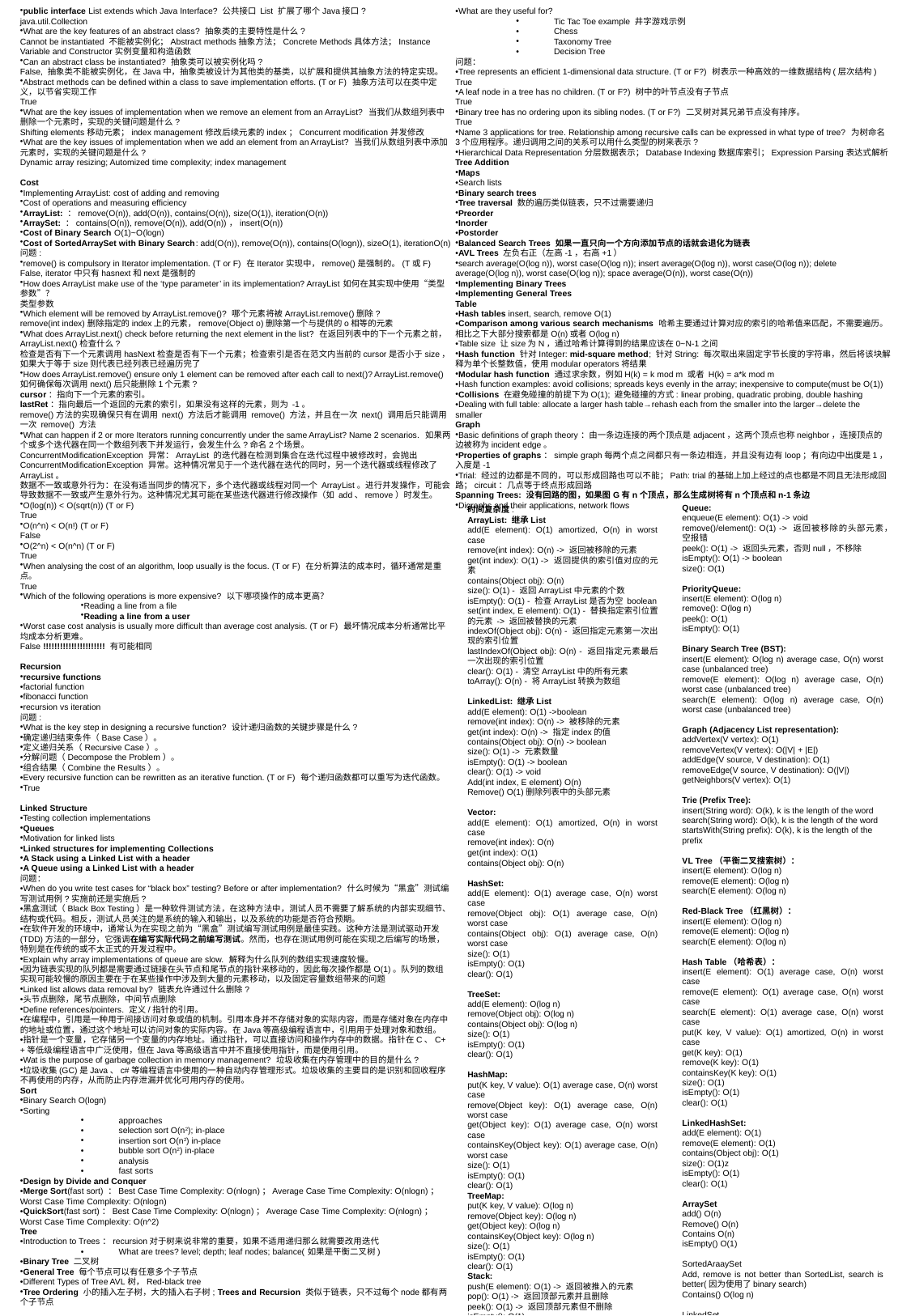

public interface List extends which Java Interface? 公共接口 List 扩展了哪个Java接口?
java.util.Collection
What are the key features of an abstract class? 抽象类的主要特性是什么?
Cannot be instantiated 不能被实例化；Abstract methods抽象方法；Concrete Methods具体方法；Instance Variable and Constructor实例变量和构造函数
Can an abstract class be instantiated? 抽象类可以被实例化吗?
False, 抽象类不能被实例化，在Java中，抽象类被设计为其他类的基类，以扩展和提供其抽象方法的特定实现。
Abstract methods can be defined within a class to save implementation efforts. (T or F) 抽象方法可以在类中定义，以节省实现工作
True
What are the key issues of implementation when we remove an element from an ArrayList? 当我们从数组列表中删除一个元素时，实现的关键问题是什么?
Shifting elements移动元素；index management修改后续元素的index；Concurrent modification并发修改
What are the key issues of implementation when we add an element from an ArrayList? 当我们从数组列表中添加元素时，实现的关键问题是什么?
Dynamic array resizing; Automized time complexity; index management

Cost
Implementing ArrayList: cost of adding and removing
Cost of operations and measuring efficiency
ArrayList: ：remove(O(n)), add(O(n)), contains(O(n)), size(O(1)), iteration(O(n))
ArraySet: ：contains(O(n)), remove(O(n)), add(O(n))，insert(O(n))
Cost of Binary Search O(1)~O(logn)
Cost of SortedArraySet with Binary Search: add(O(n)), remove(O(n)), contains(O(logn)), sizeO(1), iterationO(n)
问题:
remove() is compulsory in Iterator implementation. (T or F) 在Iterator实现中，remove()是强制的。(T或F)
False, iterator中只有hasnext和next是强制的
How does ArrayList make use of the ‘type parameter’ in its implementation? ArrayList如何在其实现中使用“类型参数”？
类型参数
Which element will be removed by ArrayList.remove()? 哪个元素将被ArrayList.remove()删除?
remove(int index)删除指定的index上的元素，remove(Object o)删除第一个与提供的o相等的元素
What does ArrayList.next() check before returning the next element in the list? 在返回列表中的下一个元素之前，ArrayList.next()检查什么?
检查是否有下一个元素调用hasNext检查是否有下一个元素；检查索引是否在范文内当前的cursor是否小于size，如果大于等于size则代表已经列表已经遍历完了
How does ArrayList.remove() ensure only 1 element can be removed after each call to next()? ArrayList.remove()如何确保每次调用next()后只能删除1个元素?
cursor：指向下一个元素的索引。
lastRet：指向最后一个返回的元素的索引，如果没有这样的元素，则为 -1。
remove()方法的实现确保只有在调用 next() 方法后才能调用 remove() 方法，并且在一次 next() 调用后只能调用一次 remove() 方法
What can happen if 2 or more Iterators running concurrently under the same ArrayList? Name 2 scenarios. 如果两个或多个迭代器在同一个数组列表下并发运行，会发生什么?命名2个场景。
ConcurrentModificationException 异常：ArrayList 的迭代器在检测到集合在迭代过程中被修改时，会抛出 ConcurrentModificationException 异常。这种情况常见于一个迭代器在迭代的同时，另一个迭代器或线程修改了 ArrayList。
数据不一致或意外行为：在没有适当同步的情况下，多个迭代器或线程对同一个 ArrayList。进行并发操作，可能会导致数据不一致或产生意外行为。这种情况尤其可能在某些迭代器进行修改操作（如 add、remove）时发生。
O(log(n)) < O(sqrt(n)) (T or F)
True
O(n^n) < O(n!) (T or F)
False
O(2^n) < O(n^n) (T or F)
True
When analysing the cost of an algorithm, loop usually is the focus. (T or F) 在分析算法的成本时，循环通常是重点。
True
Which of the following operations is more expensive? 以下哪项操作的成本更高？
Reading a line from a file
Reading a line from a user
Worst case cost analysis is usually more difficult than average cost analysis. (T or F) 最坏情况成本分析通常比平均成本分析更难。
False !!!!!!!!!!!!!!!!!!!!!! 有可能相同

Recursion
recursive functions
factorial function
fibonacci function
recursion vs iteration
问题:
What is the key step in designing a recursive function? 设计递归函数的关键步骤是什么?
确定递归结束条件（Base Case）。
定义递归关系（Recursive Case）。
分解问题（Decompose the Problem）。
组合结果（Combine the Results）。
Every recursive function can be rewritten as an iterative function. (T or F) 每个递归函数都可以重写为迭代函数。
True

Linked Structure
Testing collection implementations
Queues
Motivation for linked lists
Linked structures for implementing Collections
A Stack using a Linked List with a header
A Queue using a Linked List with a header
问题：
When do you write test cases for “black box” testing? Before or after implementation? 什么时候为“黑盒”测试编写测试用例?实施前还是实施后?
黑盒测试（Black Box Testing）是一种软件测试方法，在这种方法中，测试人员不需要了解系统的内部实现细节、结构或代码。相反，测试人员关注的是系统的输入和输出，以及系统的功能是否符合预期。
在软件开发的环境中，通常认为在实现之前为“黑盒”测试编写测试用例是最佳实践。这种方法是测试驱动开发(TDD)方法的一部分，它强调在编写实际代码之前编写测试。然而，也存在测试用例可能在实现之后编写的场景，特别是在传统的或不太正式的开发过程中。
Explain why array implementations of queue are slow. 解释为什么队列的数组实现速度较慢。
因为链表实现的队列都是需要通过链接在头节点和尾节点的指针来移动的，因此每次操作都是O(1)。队列的数组实现可能较慢的原因主要在于在某些操作中涉及到大量的元素移动，以及固定容量数组带来的问题
Linked list allows data removal by? 链表允许通过什么删除?
头节点删除，尾节点删除，中间节点删除
Define references/pointers. 定义/指针的引用。
在编程中，引用是一种用于间接访问对象或值的机制。引用本身并不存储对象的实际内容，而是存储对象在内存中的地址或位置，通过这个地址可以访问对象的实际内容。在Java等高级编程语言中，引用用于处理对象和数组。
指针是一个变量，它存储另一个变量的内存地址。通过指针，可以直接访问和操作内存中的数据。指针在C、C++等低级编程语言中广泛使用，但在Java等高级语言中并不直接使用指针，而是使用引用。
Wat is the purpose of garbage collection in memory management? 垃圾收集在内存管理中的目的是什么?
垃圾收集(GC)是Java、c#等编程语言中使用的一种自动内存管理形式。垃圾收集的主要目的是识别和回收程序不再使用的内存，从而防止内存泄漏并优化可用内存的使用。
Sort
Binary Search O(logn)
Sorting
approaches
selection sort O(n2); in-place
insertion sort O(n2) in-place
bubble sort O(n2) in-place
analysis
fast sorts
Design by Divide and Conquer
Merge Sort(fast sort) ：Best Case Time Complexity: O(nlog⁡n)；Average Case Time Complexity: O(nlog⁡n)；Worst Case Time Complexity: O(nlog⁡n)
QuickSort(fast sort)：Best Case Time Complexity: O(nlog⁡n)；Average Case Time Complexity: O(nlog⁡n)；Worst Case Time Complexity: O(n^2)
Tree
Introduction to Trees：recursion对于树来说非常的重要，如果不适用递归那么就需要改用迭代
What are trees? level; depth; leaf nodes; balance(如果是平衡二叉树)
Binary Tree 二叉树
General Tree 每个节点可以有任意多个子节点
Different Types of Tree AVL树，Red-black tree
Tree Ordering 小的插入左子树，大的插入右子树; Trees and Recursion 类似于链表，只不过每个node都有两个子节点

What are they useful for?
Tic Tac Toe example 井字游戏示例
Chess
Taxonomy Tree
Decision Tree
问题：
Tree represents an efficient 1-dimensional data structure. (T or F?) 树表示一种高效的一维数据结构(层次结构)
True
A leaf node in a tree has no children. (T or F?) 树中的叶节点没有子节点
True
Binary tree has no ordering upon its sibling nodes. (T or F?) 二叉树对其兄弟节点没有排序。
True
Name 3 applications for tree. Relationship among recursive calls can be expressed in what type of tree? 为树命名3个应用程序。递归调用之间的关系可以用什么类型的树来表示?
Hierarchical Data Representation分层数据表示；Database Indexing数据库索引；Expression Parsing表达式解析
Tree Addition
Maps
Search lists
Binary search trees
Tree traversal 数的遍历类似链表，只不过需要递归
Preorder
Inorder
Postorder
Balanced Search Trees 如果一直只向一个方向添加节点的话就会退化为链表
AVL Trees 左负右正（左高-1，右高+1）
search average(O(log n)), worst case(O(log n)); insert average(O(log n)), worst case(O(log n)); delete average(O(log n)), worst case(O(log n)); space average(O(n)), worst case(O(n))
Implementing Binary Trees
Implementing General Trees
Table
Hash tables insert, search, remove O(1)
Comparison among various search mechanisms 哈希主要通过计算对应的索引的哈希值来匹配，不需要遍历。相比之下大部分搜索都是O(n)或者O(log n)
Table size 让size为N，通过哈希计算得到的结果应该在0~N-1之间
Hash function 针对Integer: mid-square method; 针对String: 每次取出来固定字节长度的字符串，然后将该块解释为单个长整数值，使用modular operators将结果
Modular hash function 通过求余数，例如H(k) = k mod m 或者 H(k) = a*k mod m
Hash function examples: avoid collisions; spreads keys evenly in the array; inexpensive to compute(must be O(1))
Collisions 在避免碰撞的前提下为O(1); 避免碰撞的方式: linear probing, quadratic probing, double hashing
Dealing with full table: allocate a larger hash table→rehash each from the smaller into the larger→delete the smaller
Graph
Basic definitions of graph theory：由一条边连接的两个顶点是adjacent，这两个顶点也称neighbor，连接顶点的边被称为incident edge。
Properties of graphs：simple graph每两个点之间都只有一条边相连，并且没有边有loop；有向边中出度是1，入度是-1
Trial: 经过的边都是不同的，可以形成回路也可以不能；Path: trial的基础上加上经过的点也都是不同且无法形成回路；circuit：几点等于终点形成回路
Spanning Trees: 没有回路的图，如果图G有n个顶点，那么生成树将有n个顶点和n-1条边
Digraphs and their applications, network flows

Queue:
enqueue(E element): O(1) -> void
remove()/element(): O(1) -> 返回被移除的头部元素，空报错
peek(): O(1) -> 返回头元素，否则null，不移除
isEmpty(): O(1) -> boolean
size(): O(1)

PriorityQueue:
insert(E element): O(log n)
remove(): O(log n)
peek(): O(1)
isEmpty(): O(1)

Binary Search Tree (BST):
insert(E element): O(log n) average case, O(n) worst case (unbalanced tree)
remove(E element): O(log n) average case, O(n) worst case (unbalanced tree)
search(E element): O(log n) average case, O(n) worst case (unbalanced tree)

Graph (Adjacency List representation):
addVertex(V vertex): O(1)
removeVertex(V vertex): O(|V| + |E|)
addEdge(V source, V destination): O(1)
removeEdge(V source, V destination): O(|V|)
getNeighbors(V vertex): O(1)

Trie (Prefix Tree):
insert(String word): O(k), k is the length of the word
search(String word): O(k), k is the length of the word
startsWith(String prefix): O(k), k is the length of the prefix

VL Tree（平衡二叉搜索树）：
insert(E element): O(log n)
remove(E element): O(log n)
search(E element): O(log n)

Red-Black Tree（红黑树）：
insert(E element): O(log n)
remove(E element): O(log n)
search(E element): O(log n)

Hash Table（哈希表）：
insert(E element): O(1) average case, O(n) worst case
remove(E element): O(1) average case, O(n) worst case
search(E element): O(1) average case, O(n) worst case
put(K key, V value): O(1) amortized, O(n) in worst case
get(K key): O(1)
remove(K key): O(1)
containsKey(K key): O(1)
size(): O(1)
isEmpty(): O(1)
clear(): O(1)

LinkedHashSet:
add(E element): O(1)
remove(E element): O(1)
contains(Object obj): O(1)
size(): O(1)z
isEmpty(): O(1)
clear(): O(1)

ArraySet
add() O(n)
Remove() O(n)
Contains O(n)
isEmpty() O(1)

SortedAraaySet
Add, remove is not better than SortedList, search is better(因为使用了binary search)
Contains() O(log n)

LinkedSet
Contains O(logn) insert O(n) remove O(logn)

时间复杂度:
ArrayList: 继承List
add(E element): O(1) amortized, O(n) in worst case
remove(int index): O(n) -> 返回被移除的元素
get(int index): O(1) -> 返回提供的索引值对应的元素
contains(Object obj): O(n)
size(): O(1) - 返回ArrayList中元素的个数
isEmpty(): O(1) - 检查ArrayList是否为空 boolean
set(int index, E element): O(1) - 替换指定索引位置的元素 -> 返回被替换的元素
indexOf(Object obj): O(n) - 返回指定元素第一次出现的索引位置
lastIndexOf(Object obj): O(n) - 返回指定元素最后一次出现的索引位置
clear(): O(1) - 清空ArrayList中的所有元素
toArray(): O(n) - 将ArrayList转换为数组

LinkedList: 继承List
add(E element): O(1) ->boolean
remove(int index): O(n) -> 被移除的元素
get(int index): O(n) -> 指定index的值
contains(Object obj): O(n) -> boolean
size(): O(1) -> 元素数量
isEmpty(): O(1) -> boolean
clear(): O(1) -> void
Add(int index, E element) O(n)
Remove() O(1)删除列表中的头部元素

Vector:
add(E element): O(1) amortized, O(n) in worst case
remove(int index): O(n)
get(int index): O(1)
contains(Object obj): O(n)

HashSet:
add(E element): O(1) average case, O(n) worst case
remove(Object obj): O(1) average case, O(n) worst case
contains(Object obj): O(1) average case, O(n) worst case
size(): O(1)
isEmpty(): O(1)
clear(): O(1)

TreeSet:
add(E element): O(log n)
remove(Object obj): O(log n)
contains(Object obj): O(log n)
size(): O(1)
isEmpty(): O(1)
clear(): O(1)

HashMap:
put(K key, V value): O(1) average case, O(n) worst case
remove(Object key): O(1) average case, O(n) worst case
get(Object key): O(1) average case, O(n) worst case
containsKey(Object key): O(1) average case, O(n) worst case
size(): O(1)
isEmpty(): O(1)
clear(): O(1)
TreeMap:
put(K key, V value): O(log n)
remove(Object key): O(log n)
get(Object key): O(log n)
containsKey(Object key): O(log n)
size(): O(1)
isEmpty(): O(1)
clear(): O(1)
Stack:
push(E element): O(1) -> 返回被推入的元素
pop(): O(1) -> 返回顶部元素并且删除
peek(): O(1) -> 返回顶部元素但不删除
isEmpty(): O(1)
size(): O(1)